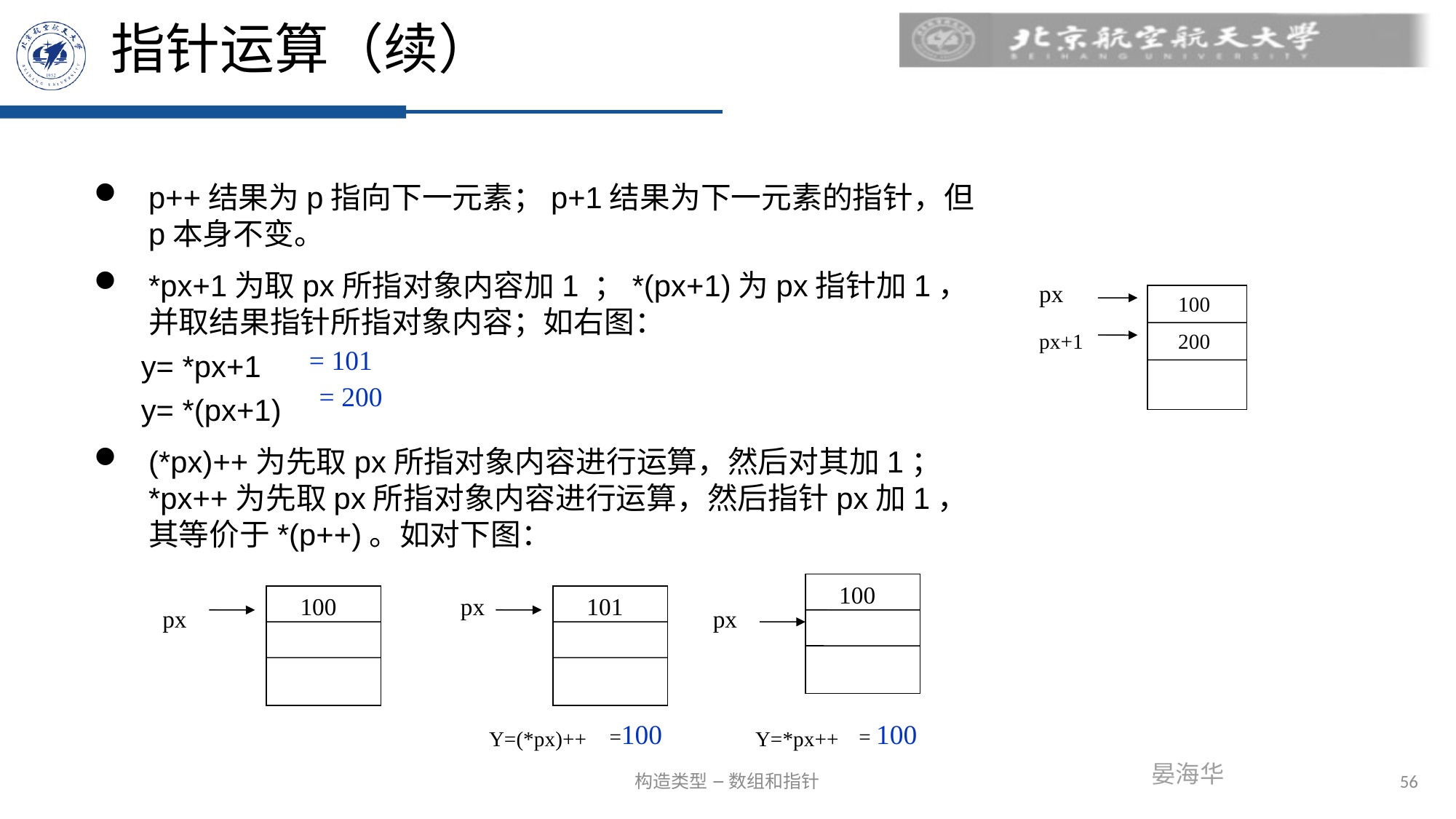

# 指针运算（续）
p++结果为p指向下一元素；p+1结果为下一元素的指针，但p本身不变。
*px+1为取px所指对象内容加1 ；*(px+1)为px指针加1，并取结果指针所指对象内容；如右图：
y= *px+1
y= *(px+1)
(*px)++为先取px所指对象内容进行运算，然后对其加1；*px++为先取px所指对象内容进行运算，然后指针px加1，其等价于*(p++)。如对下图：
px

100

px+1

200

= 101
= 200

100

100
px

101
px
px

Y=(*px)++
Y=*px++
= 100
=100
56
构造类型 – 数组和指针